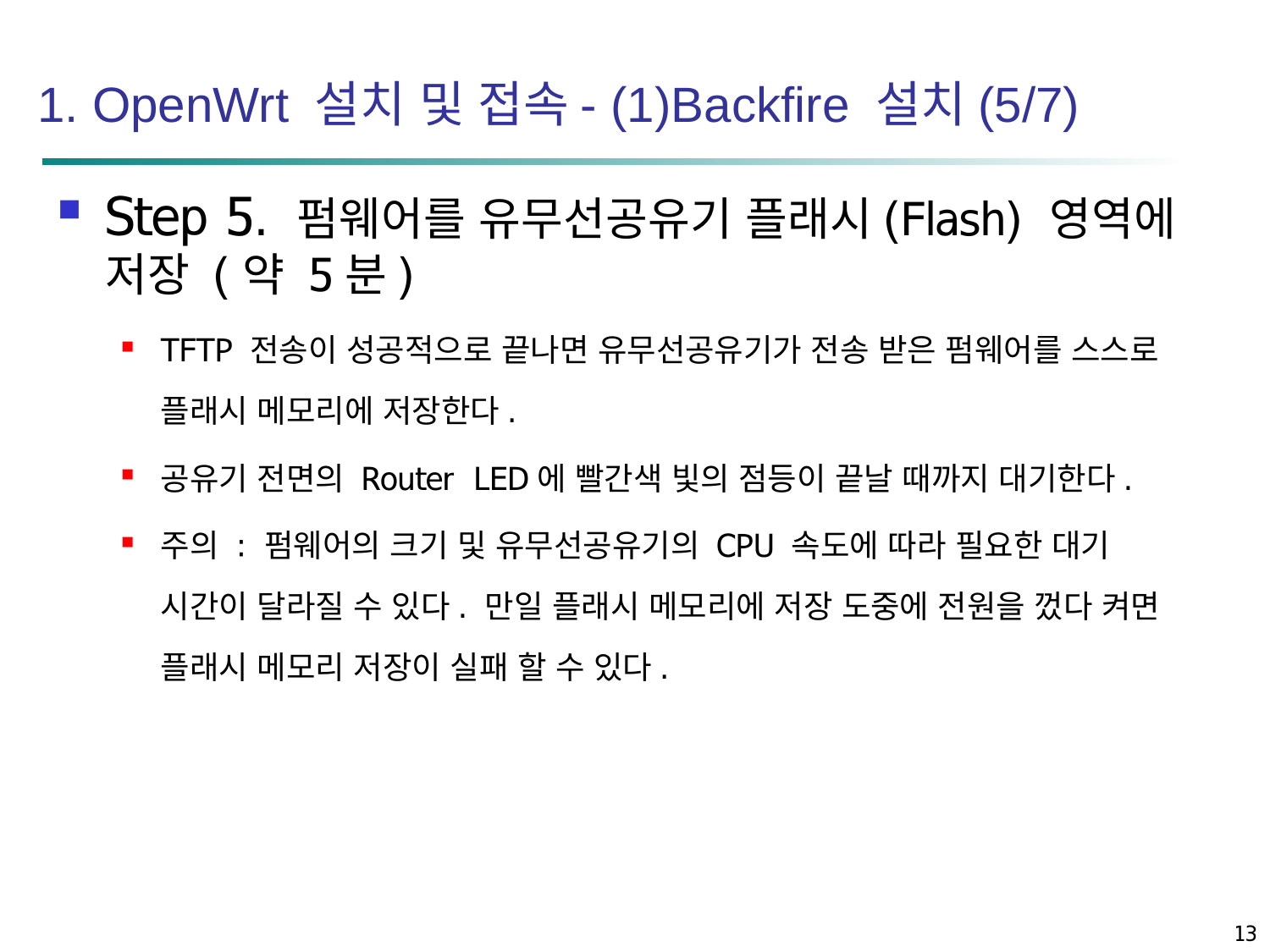

1. OpenWrt 설치 및 접속- (1)Backfire 설치(5/7)
Step 5. 펌웨어를 유무선공유기 플래시(Flash) 영역에 저장 (약 5분)
TFTP 전송이 성공적으로 끝나면 유무선공유기가 전송 받은 펌웨어를 스스로 플래시 메모리에 저장한다.
공유기 전면의 Router  LED에 빨간색 빛의 점등이 끝날 때까지 대기한다.
주의 : 펌웨어의 크기 및 유무선공유기의 CPU 속도에 따라 필요한 대기 시간이 달라질 수 있다. 만일 플래시 메모리에 저장 도중에 전원을 껐다 켜면 플래시 메모리 저장이 실패 할 수 있다.
13